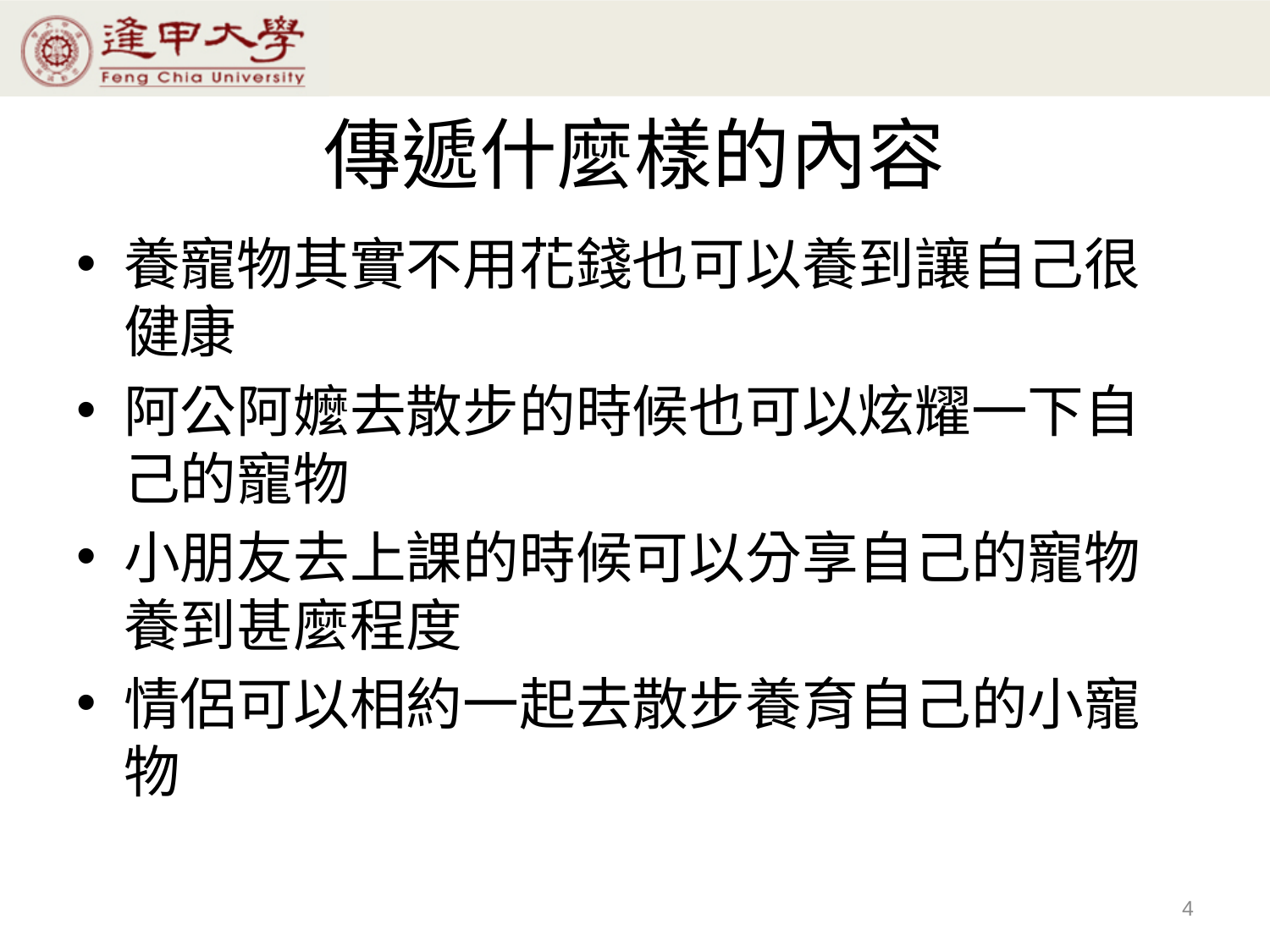

# 傳遞什麼樣的內容
養寵物其實不用花錢也可以養到讓自己很健康
阿公阿嬤去散步的時候也可以炫耀一下自己的寵物
小朋友去上課的時候可以分享自己的寵物養到甚麼程度
情侶可以相約一起去散步養育自己的小寵物
4